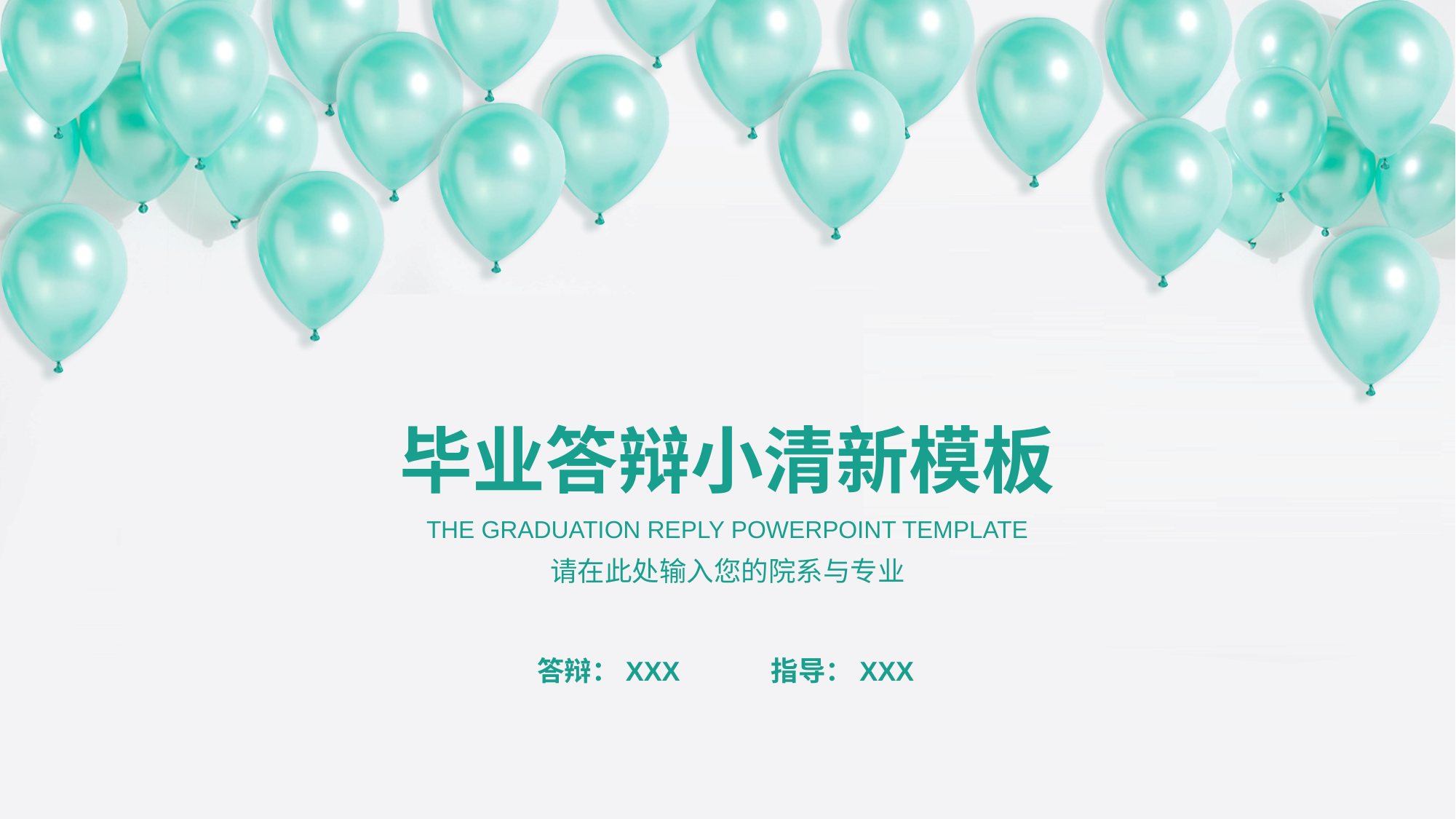

毕业答辩小清新模板
THE GRADUATION REPLY POWERPOINT TEMPLATE
请在此处输入您的院系与专业
答辩：XXX
指导：XXX